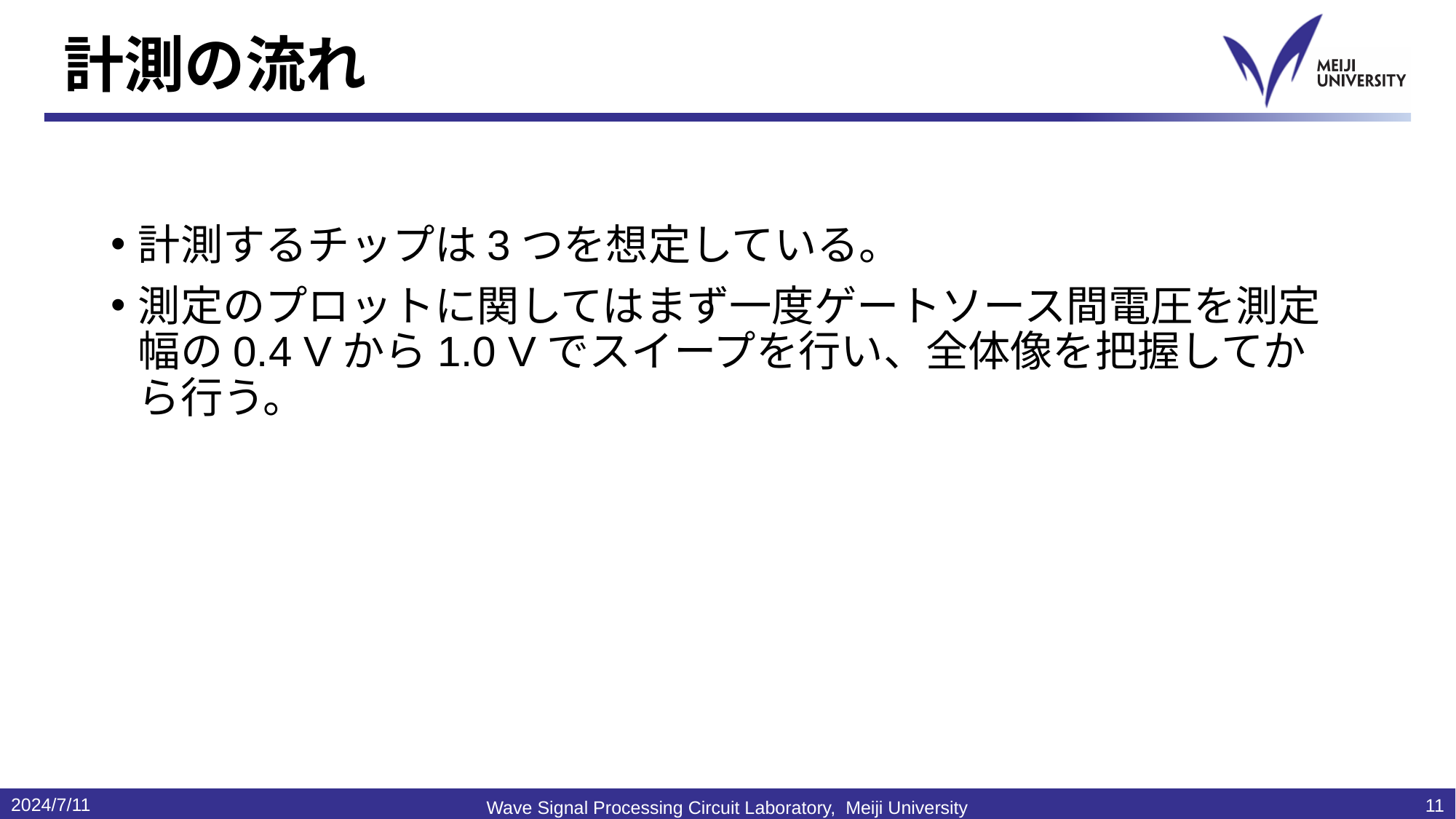

# 計測の流れ
計測するチップは3つを想定している。
測定のプロットに関してはまず一度ゲートソース間電圧を測定幅の0.4 Vから1.0 Vでスイープを行い、全体像を把握してから行う。
2024/7/11
11
Wave Signal Processing Circuit Laboratory,  Meiji University